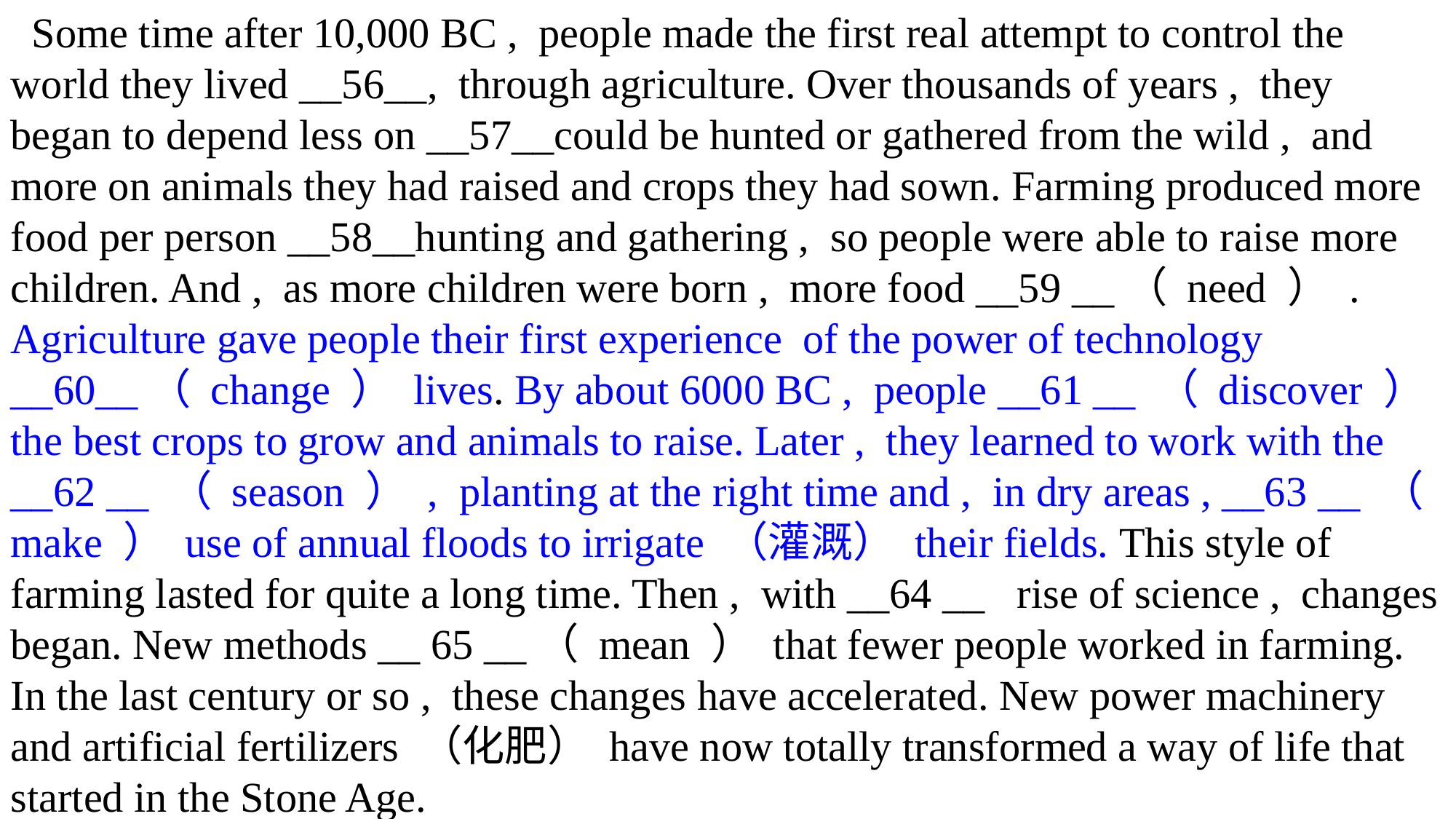

Some time after 10,000 BC ,  people made the first real attempt to control the world they lived __56__,  through agriculture. Over thousands of years ,  they began to depend less on __57__could be hunted or gathered from the wild ,  and more on animals they had raised and crops they had sown. Farming produced more food per person __58__hunting and gathering ,  so people were able to raise more children. And ,  as more children were born ,  more food __59 __（ need ） . Agriculture gave people their first experience  of the power of technology __60__（ change ） lives. By about 6000 BC ,  people __61 __ （ discover ） the best crops to grow and animals to raise. Later ,  they learned to work with the __62 __ （ season ） ,  planting at the right time and ,  in dry areas , __63 __ （ make ） use of annual floods to irrigate （灌溉） their fields. This style of farming lasted for quite a long time. Then ,  with __64 __   rise of science ,  changes began. New methods __ 65 __（ mean ） that fewer people worked in farming. In the last century or so ,  these changes have accelerated. New power machinery and artificial fertilizers （化肥） have now totally transformed a way of life that started in the Stone Age.